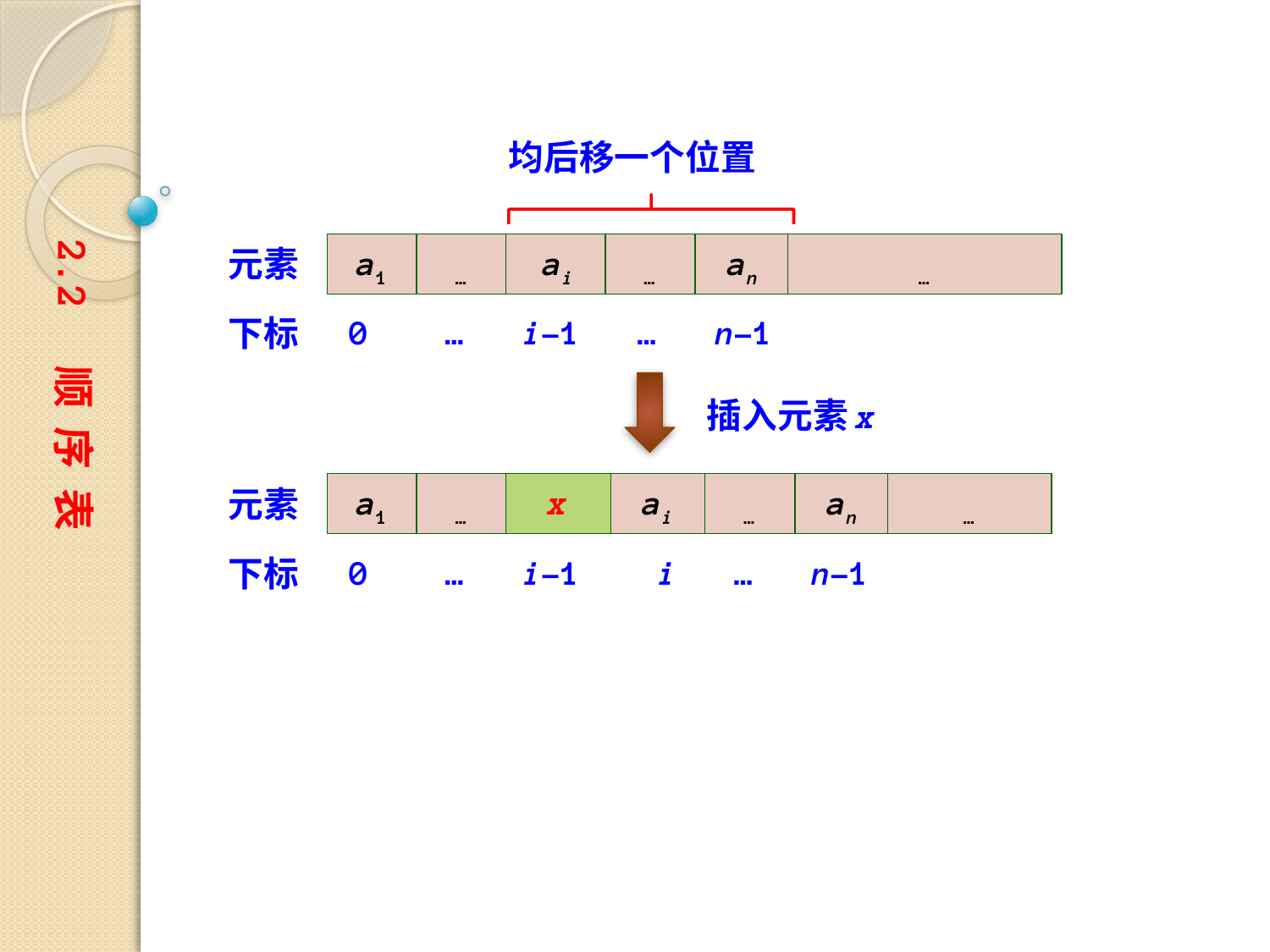

均后移一个位置
a1
…
ai
…
an
…
元素
0    …   i-1   …   n-1
下标
2.2  顺  序  表

插入元素x
…
a1
…
x
ai
…
an
元素
0    …   i-1    i   …   n-1
下标